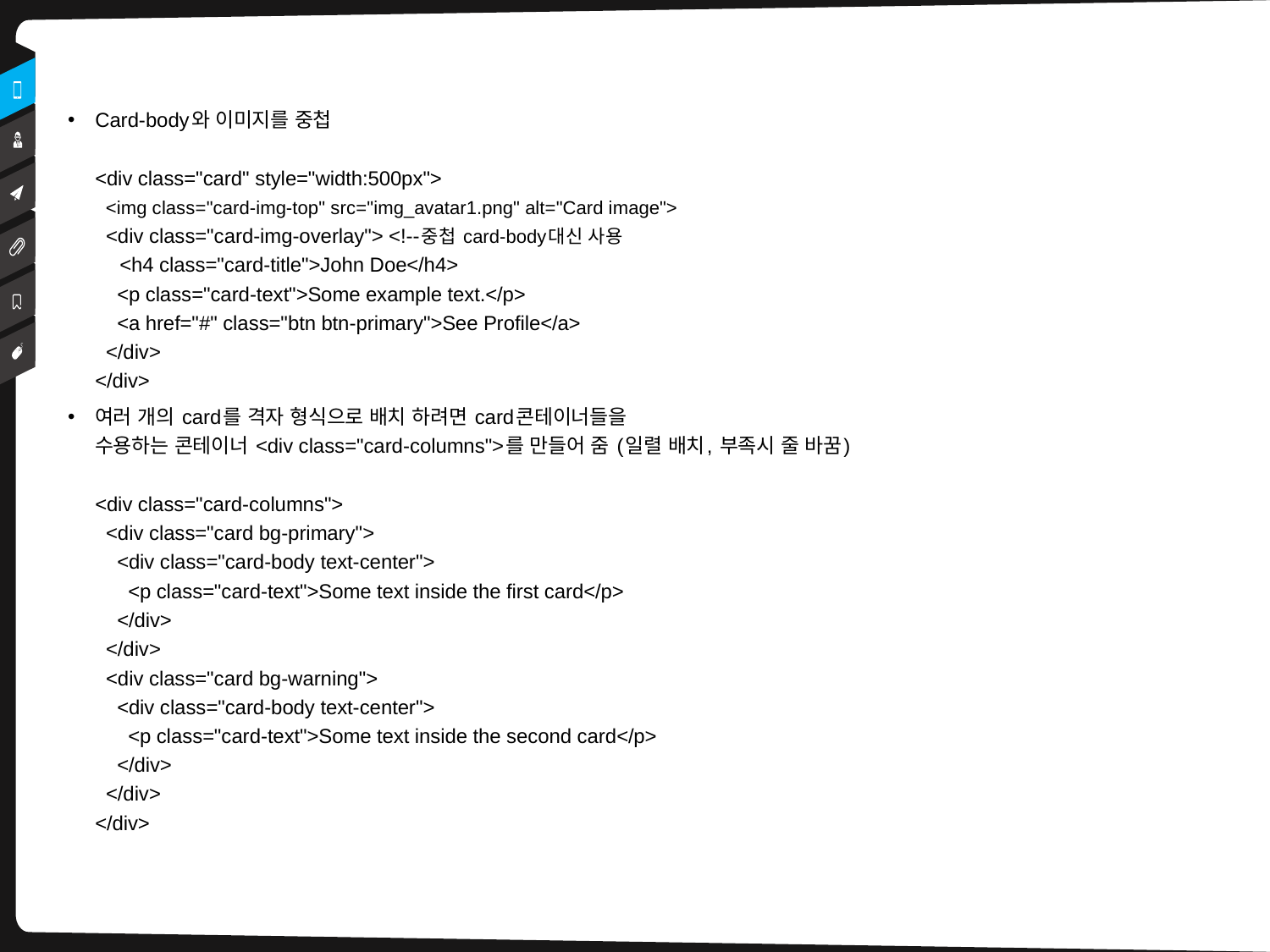

Card-body와 이미지를 중첩
<div class="card" style="width:500px">
  <img class="card-img-top" src="img_avatar1.png" alt="Card image">
  <div class="card-img-overlay"> <!--중첩 card-body대신 사용
    <h4 class="card-title">John Doe</h4>
    <p class="card-text">Some example text.</p>
    <a href="#" class="btn btn-primary">See Profile</a>
  </div>
</div>
여러 개의 card를 격자 형식으로 배치 하려면 card콘테이너들을
수용하는 콘테이너 <div class="card-columns">를 만들어 줌 (일렬 배치, 부족시 줄 바꿈)
<div class="card-columns">
  <div class="card bg-primary">
    <div class="card-body text-center">
      <p class="card-text">Some text inside the first card</p>
    </div>
  </div>
  <div class="card bg-warning">
    <div class="card-body text-center">
      <p class="card-text">Some text inside the second card</p>
    </div>
  </div>
</div>